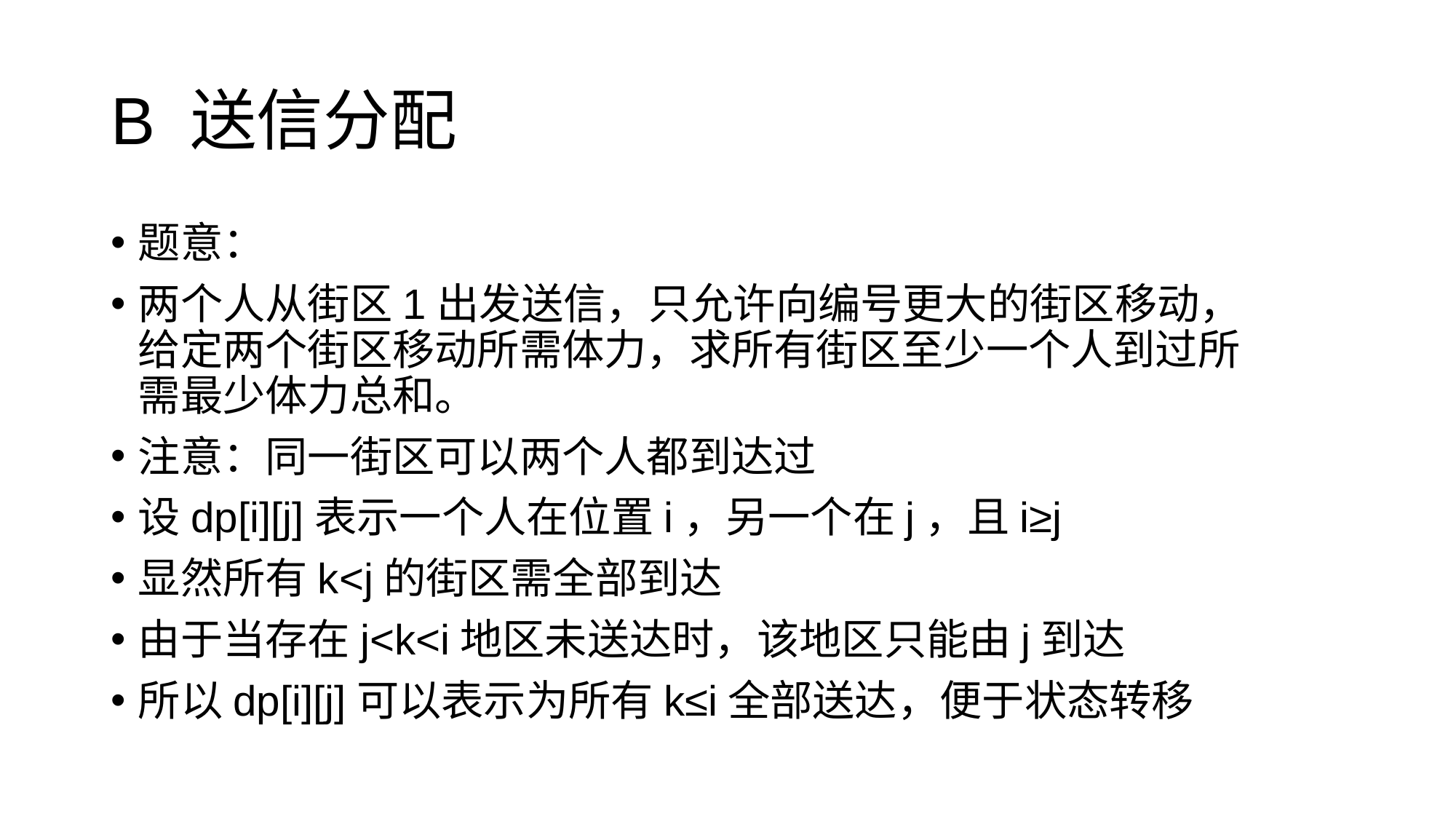

# B 送信分配

题意：
两个人从街区1出发送信，只允许向编号更大的街区移动，给定两个街区移动所需体力，求所有街区至少一个人到过所需最少体力总和。
注意：同一街区可以两个人都到达过
设dp[i][j]表示一个人在位置i，另一个在j，且i≥j
显然所有k<j的街区需全部到达
由于当存在j<k<i地区未送达时，该地区只能由j到达
所以dp[i][j]可以表示为所有k≤i全部送达，便于状态转移